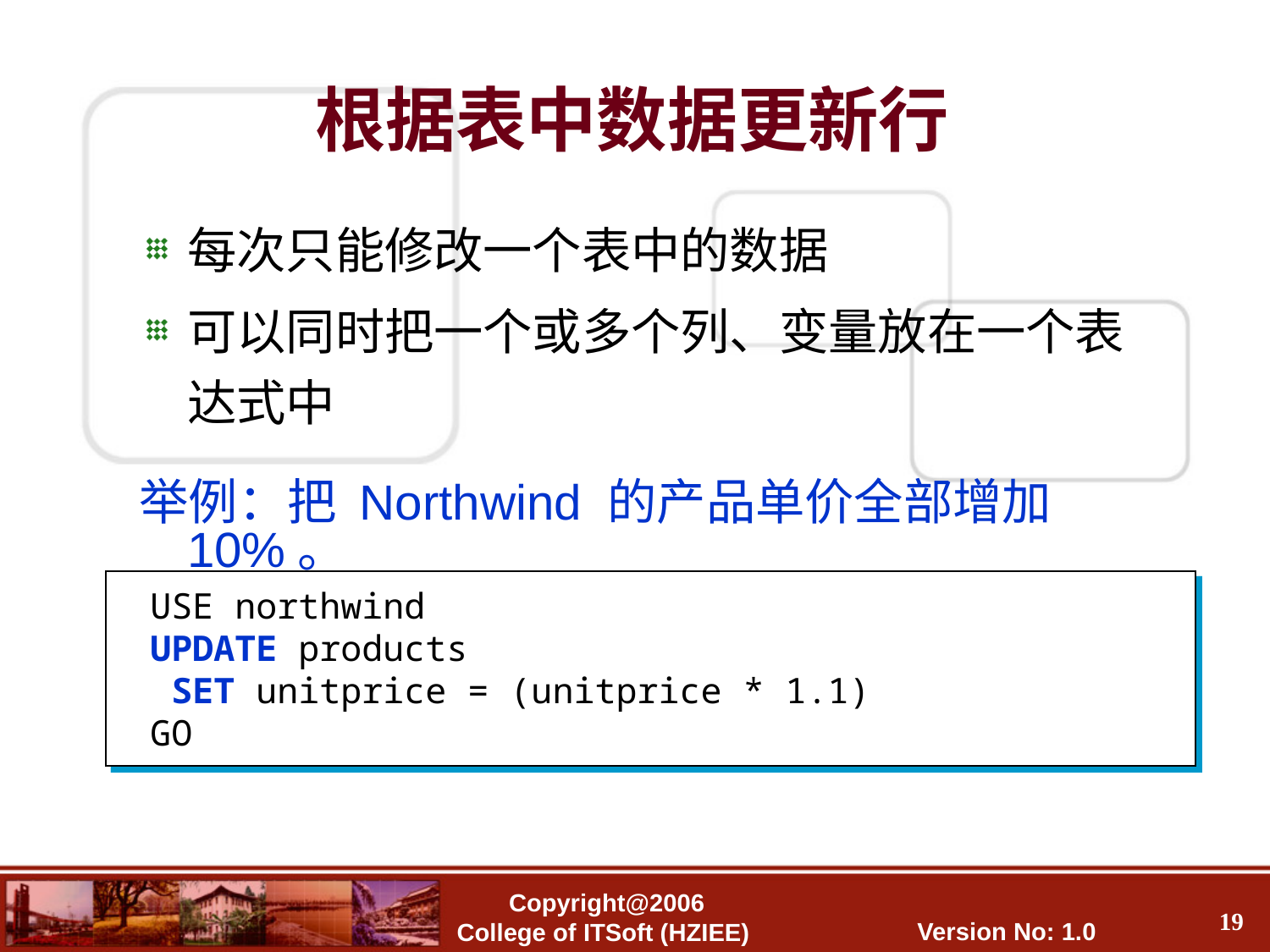

# 根据表中数据更新行
每次只能修改一个表中的数据
可以同时把一个或多个列、变量放在一个表达式中
举例：把 Northwind 的产品单价全部增加10%。
USE northwind
UPDATE products
 SET unitprice = (unitprice * 1.1)
GO